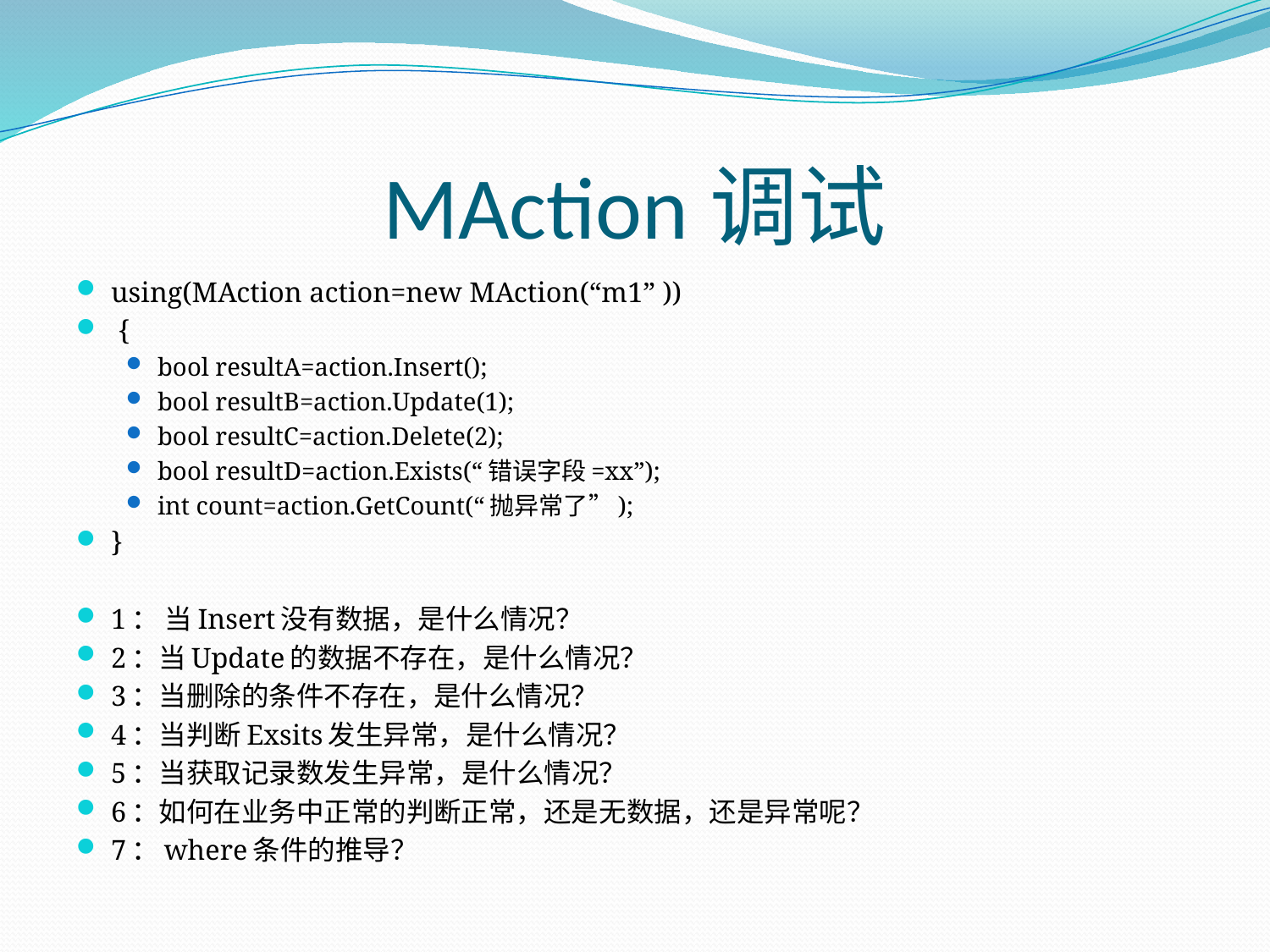

# MAction调试
using(MAction action=new MAction(“m1” ))
 {
bool resultA=action.Insert();
bool resultB=action.Update(1);
bool resultC=action.Delete(2);
bool resultD=action.Exists(“错误字段=xx”);
int count=action.GetCount(“抛异常了”);
}

1： 当Insert没有数据，是什么情况？
2：当Update的数据不存在，是什么情况？
3：当删除的条件不存在，是什么情况？
4：当判断Exsits发生异常，是什么情况？
5：当获取记录数发生异常，是什么情况？
6：如何在业务中正常的判断正常，还是无数据，还是异常呢？
7：where条件的推导？